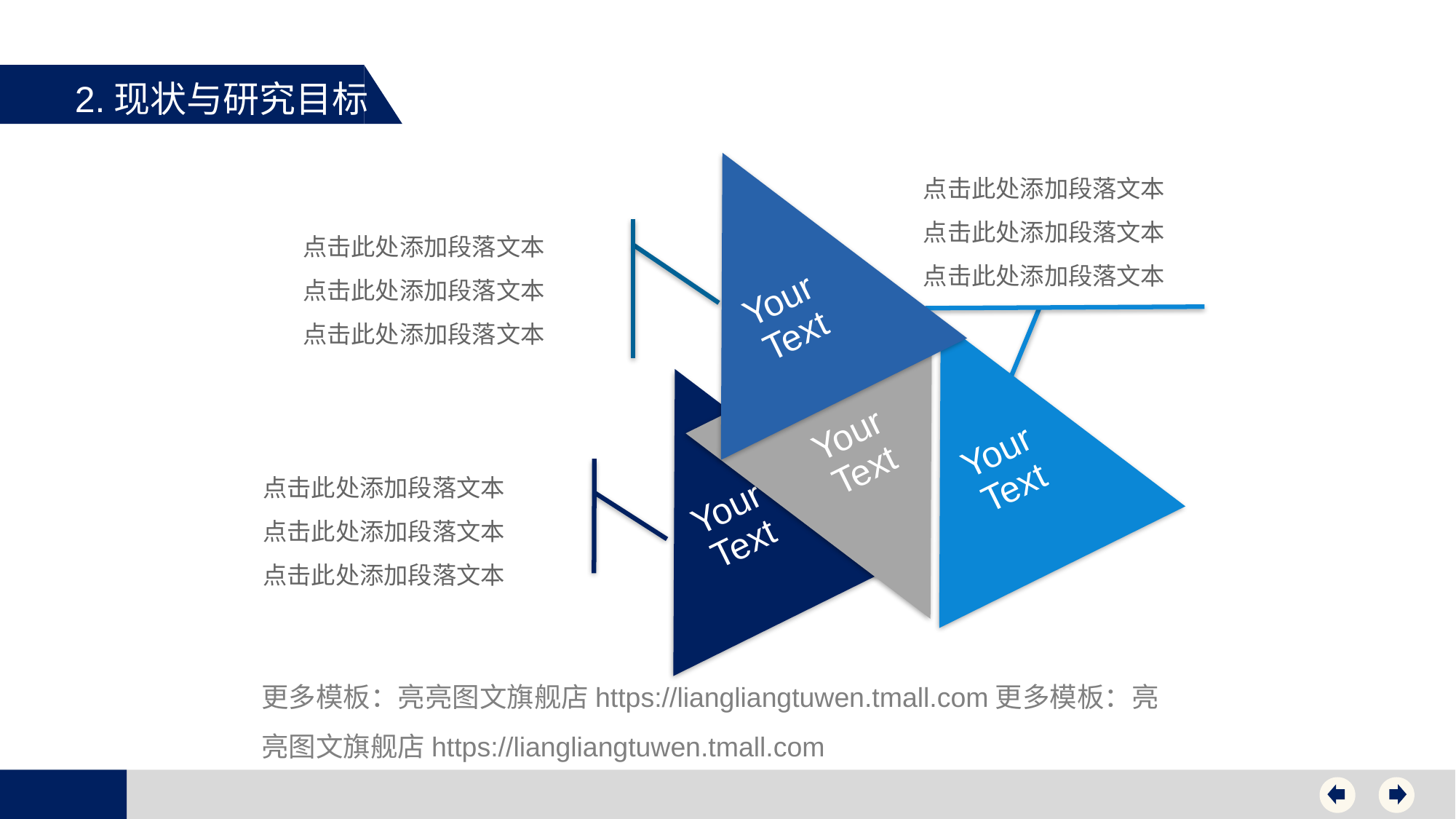

2.现状与研究目标

Your Text
点击此处添加段落文本
点击此处添加段落文本
点击此处添加段落文本
点击此处添加段落文本
点击此处添加段落文本
点击此处添加段落文本

Your Text

Your Text

Your Text
点击此处添加段落文本
点击此处添加段落文本
点击此处添加段落文本
更多模板：亮亮图文旗舰店https://liangliangtuwen.tmall.com更多模板：亮亮图文旗舰店https://liangliangtuwen.tmall.com